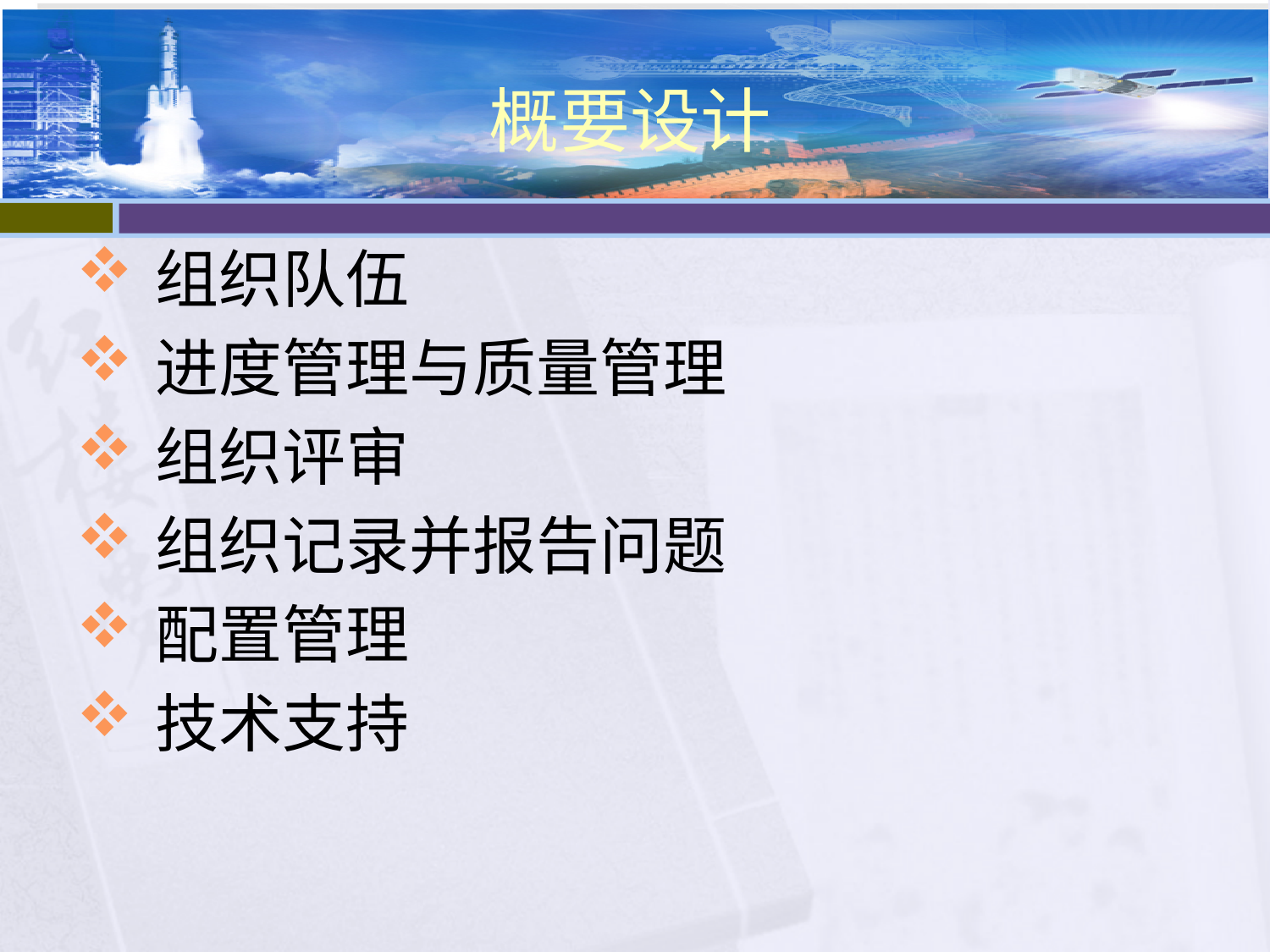

# 概要设计

组织队伍
进度管理与质量管理
组织评审
组织记录并报告问题
配置管理
技术支持